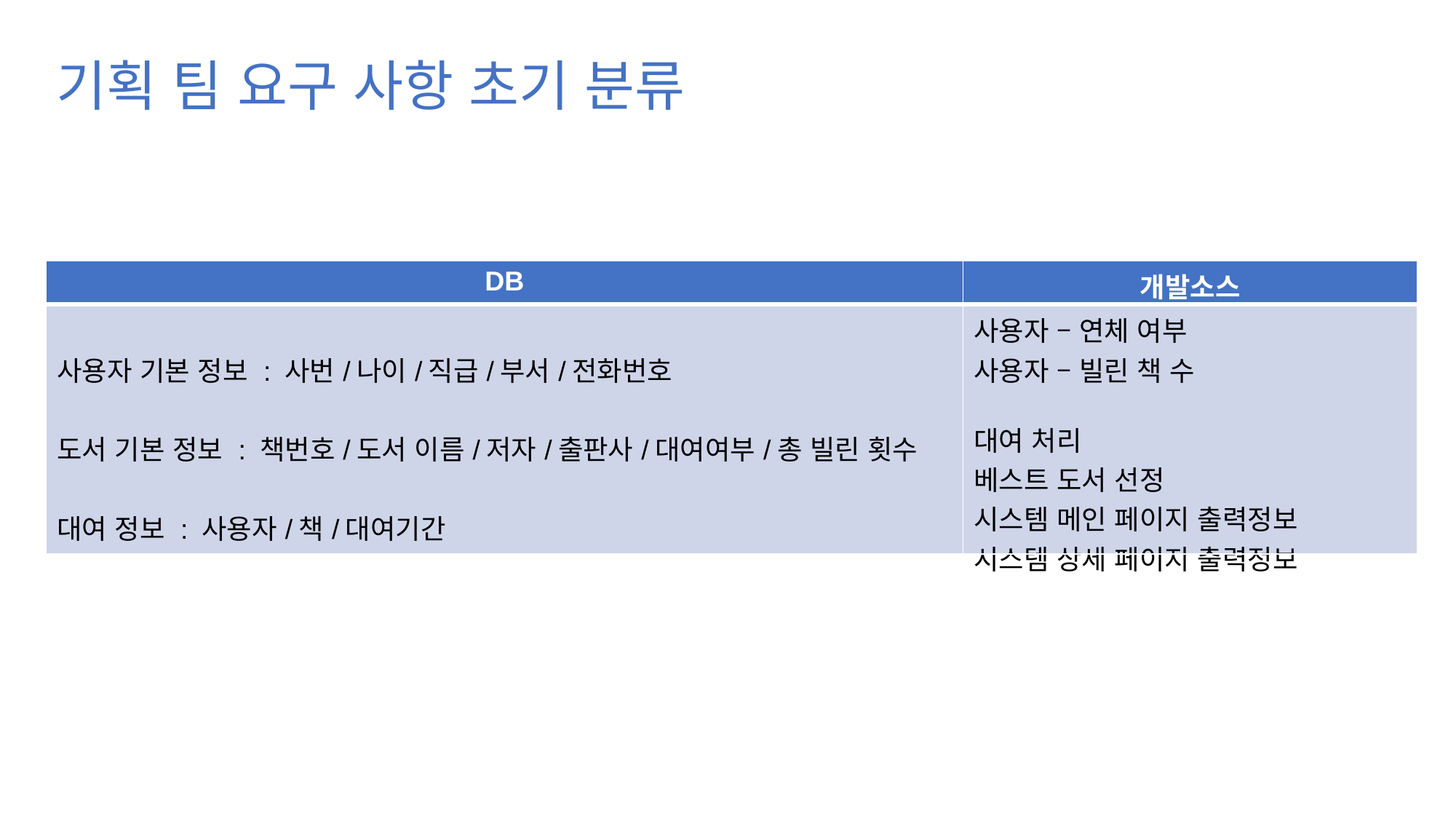

기획 팀 요구 사항 초기 분류
| DB | 개발소스 |
| --- | --- |
| 사용자 기본 정보 : 사번/나이/직급/부서/전화번호 도서 기본 정보 : 책번호/도서 이름/저자/출판사/대여여부/총 빌린 횟수 대여 정보 : 사용자/책/대여기간 | 사용자 – 연체 여부 사용자 – 빌린 책 수 대여 처리 베스트 도서 선정 시스템 메인 페이지 출력정보 시스템 상세 페이지 출력정보 |